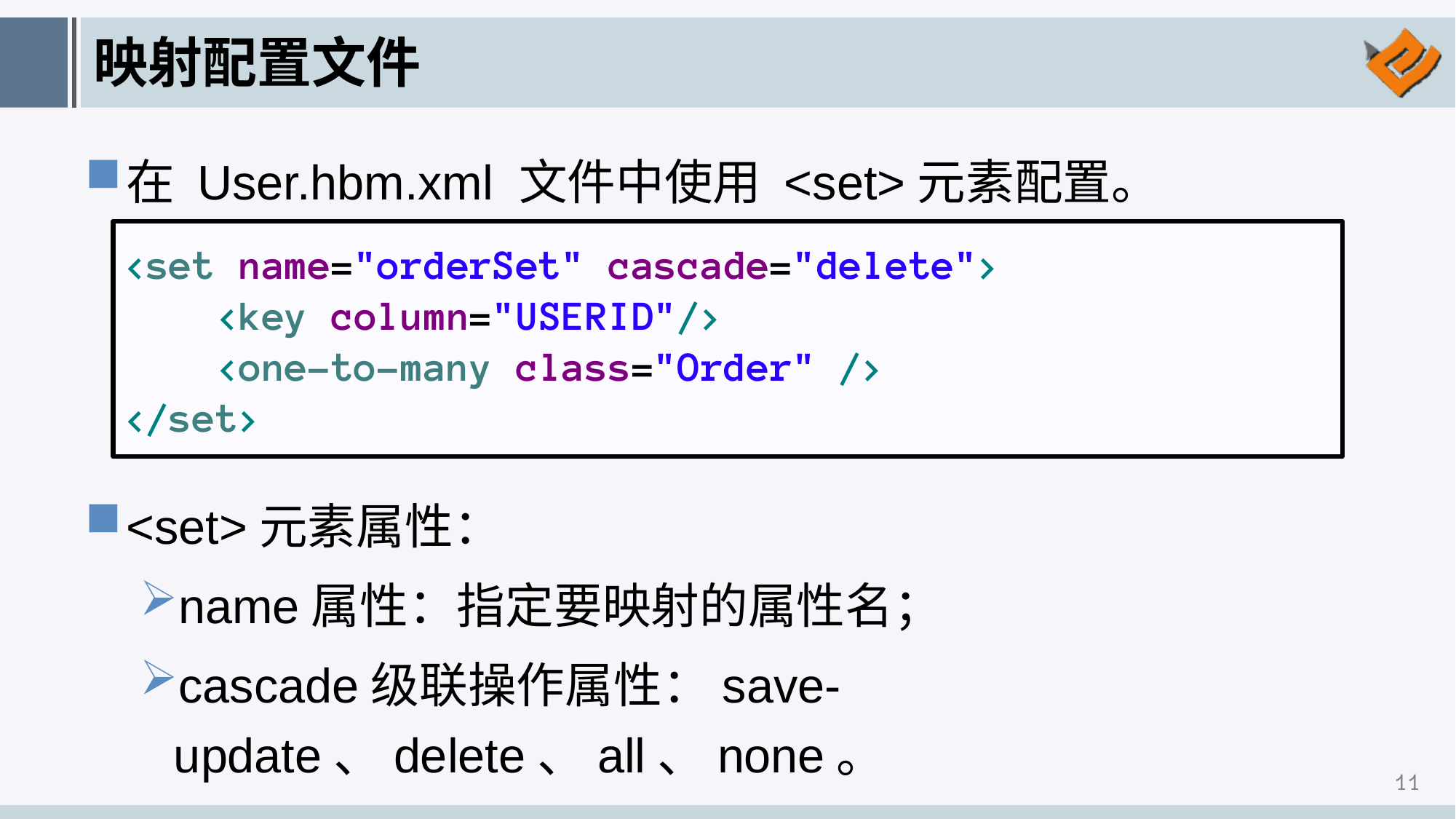

# 映射配置文件
在 User.hbm.xml 文件中使用 <set>元素配置。
<set name="orderSet" cascade="delete">
    <key column="USERID"/>
    <one-to-many class="Order" />
</set>
<set>元素属性：
name属性：指定要映射的属性名；
cascade级联操作属性：save-update、delete、all、none。